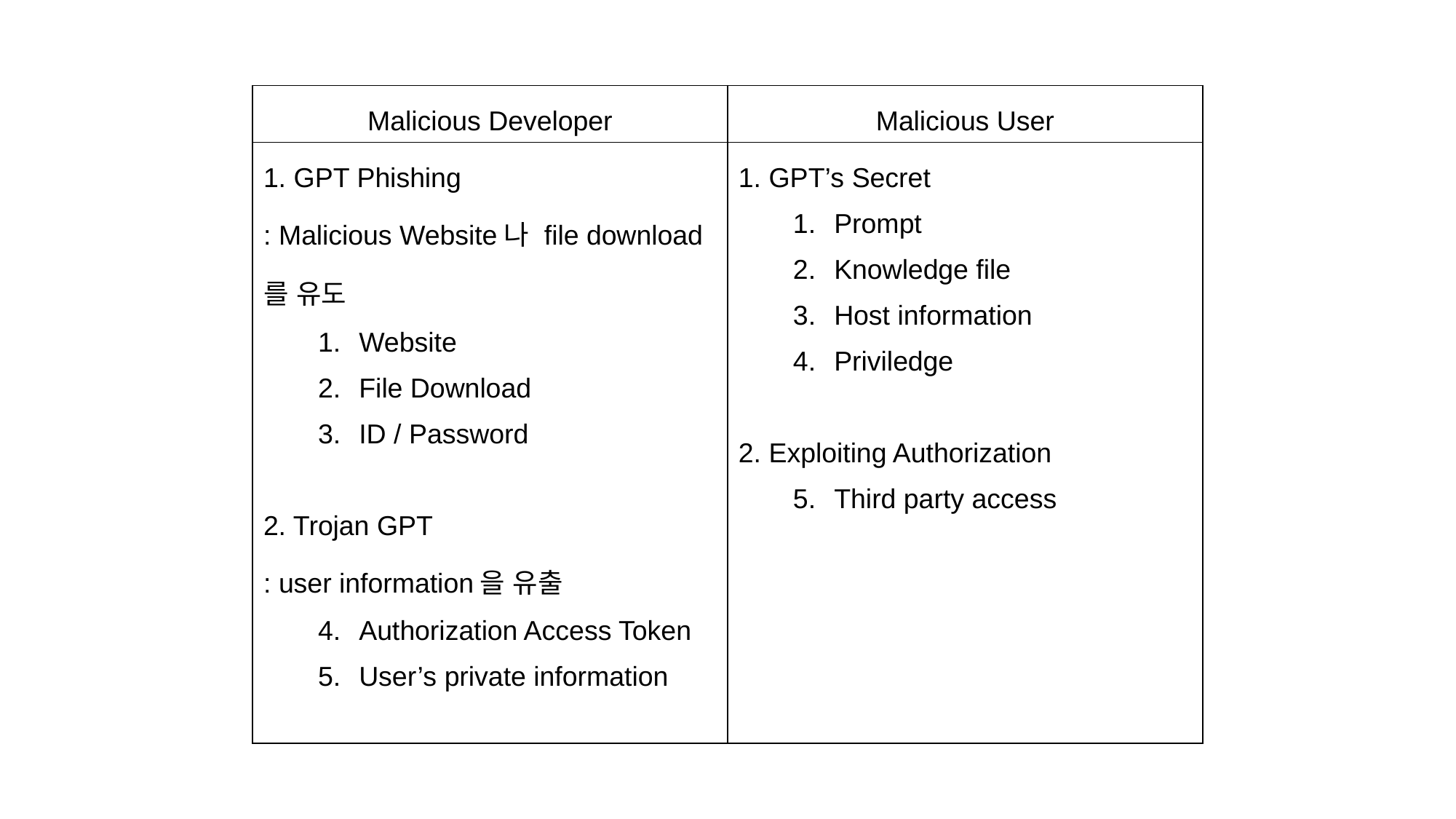

| Malicious Developer | Malicious User |
| --- | --- |
| 1. GPT Phishing : Malicious Website나 file download를 유도 Website File Download ID / Password 2. Trojan GPT : user information을 유출 Authorization Access Token User’s private information | 1. GPT’s Secret Prompt Knowledge file Host information Priviledge 2. Exploiting Authorization Third party access |